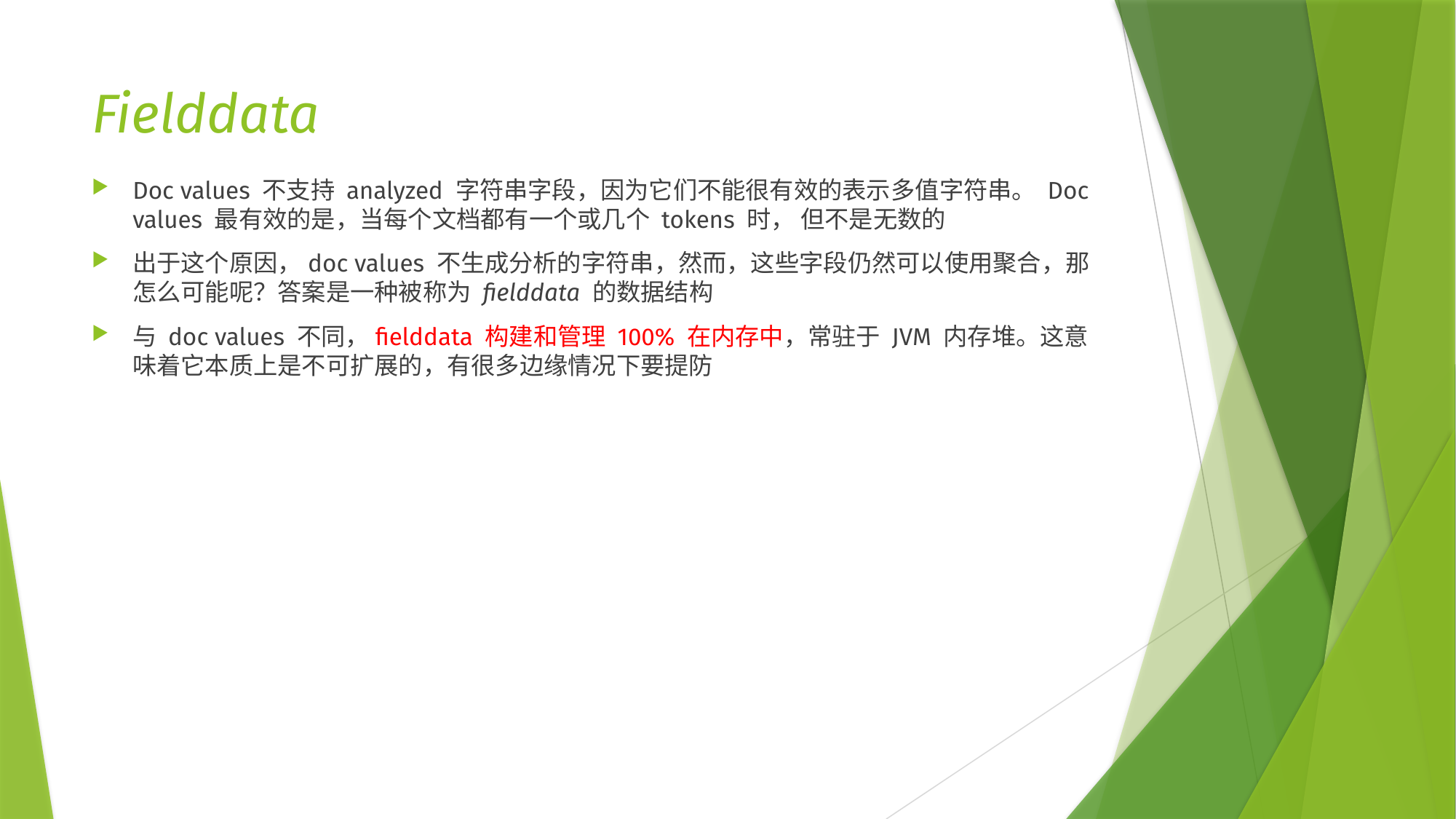

# Fielddata
Doc values 不支持 analyzed 字符串字段，因为它们不能很有效的表示多值字符串。 Doc values 最有效的是，当每个文档都有一个或几个 tokens 时， 但不是无数的
出于这个原因，doc values 不生成分析的字符串，然而，这些字段仍然可以使用聚合，那怎么可能呢？答案是一种被称为 fielddata 的数据结构
与 doc values 不同，fielddata 构建和管理 100% 在内存中，常驻于 JVM 内存堆。这意味着它本质上是不可扩展的，有很多边缘情况下要提防